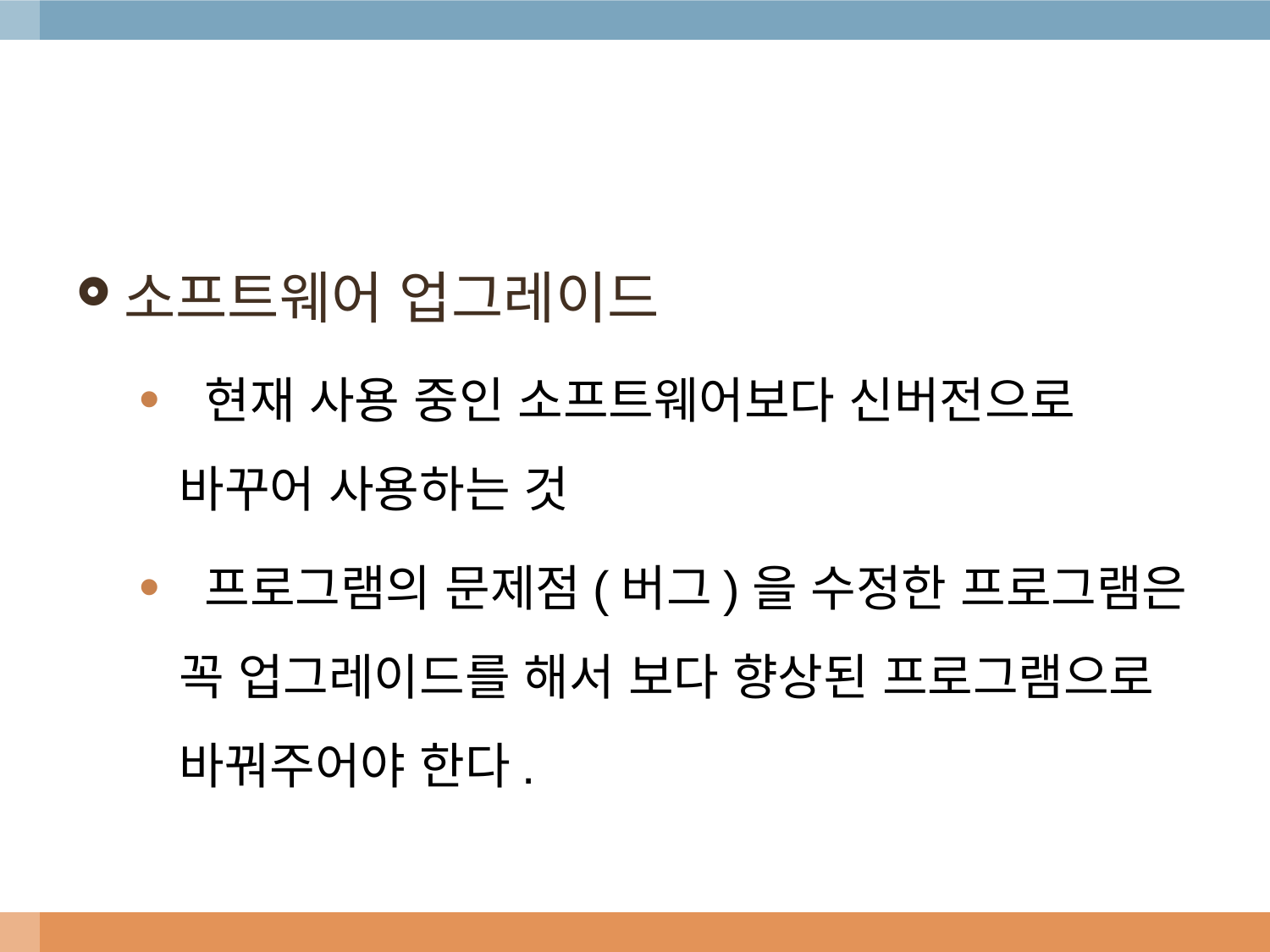

#
소프트웨어 업그레이드
 현재 사용 중인 소프트웨어보다 신버전으로 바꾸어 사용하는 것
 프로그램의 문제점(버그)을 수정한 프로그램은 꼭 업그레이드를 해서 보다 향상된 프로그램으로 바꿔주어야 한다.